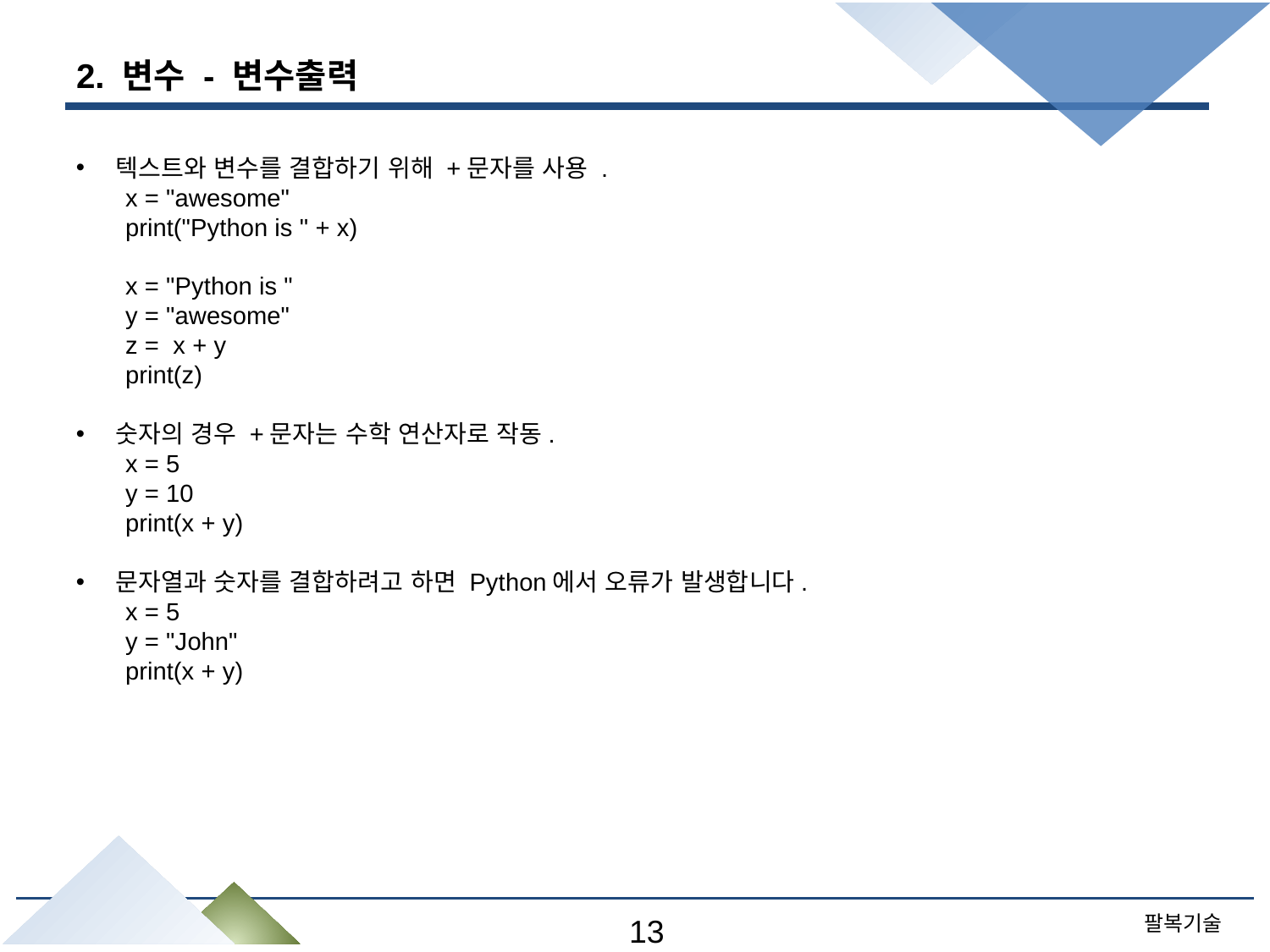

# 2. 변수 - 변수출력
텍스트와 변수를 결합하기 위해 +문자를 사용 .
x = "awesome"
print("Python is " + x)

x = "Python is "
y = "awesome"
z =  x + y
print(z)

숫자의 경우 +문자는 수학 연산자로 작동.
x = 5
y = 10
print(x + y)

문자열과 숫자를 결합하려고 하면 Python에서 오류가 발생합니다.
x = 5
y = "John"
print(x + y)
13